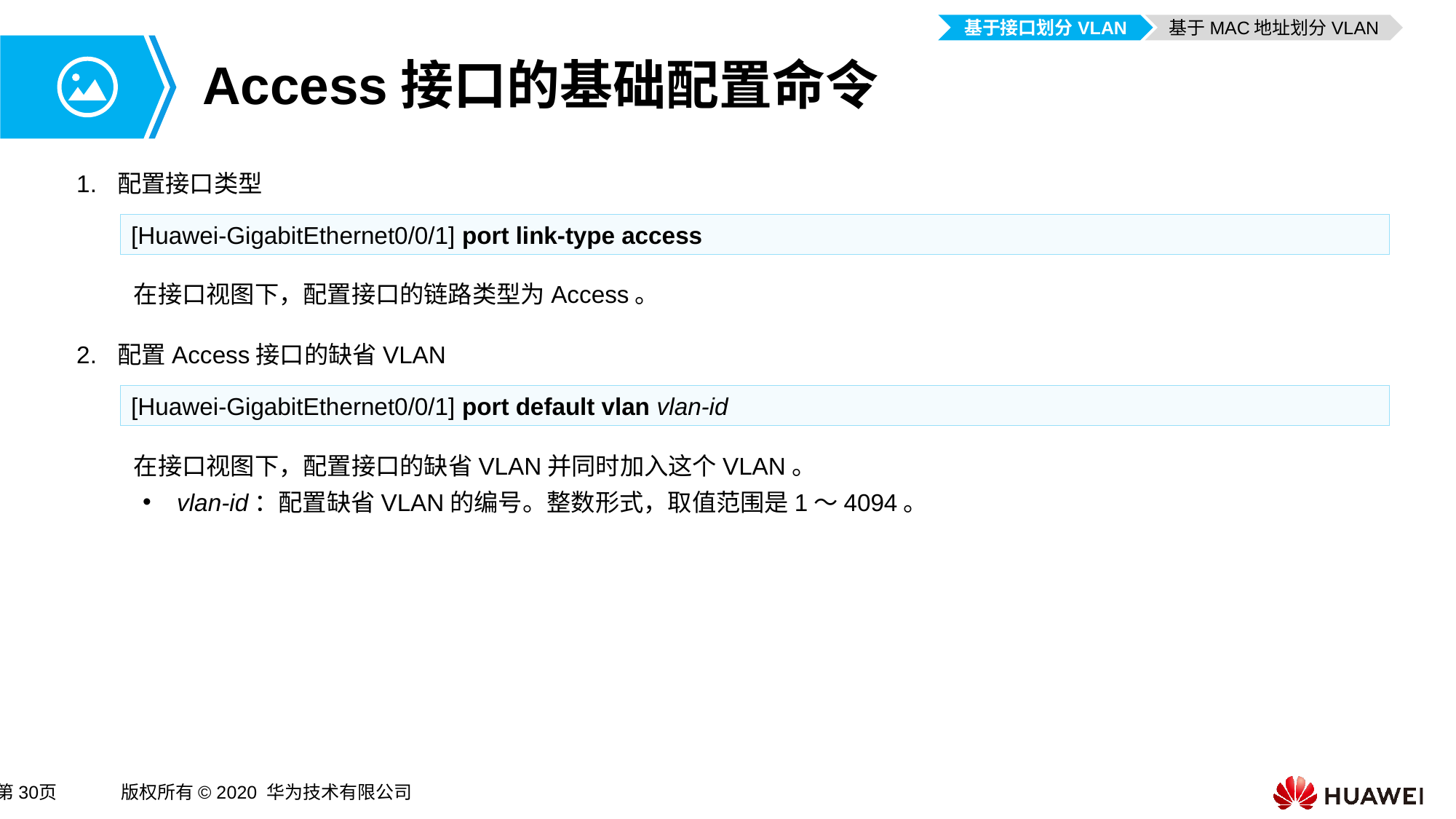

基于接口划分VLAN
基于MAC地址划分VLAN
# Access接口的基础配置命令
配置接口类型
[Huawei-GigabitEthernet0/0/1] port link-type access
在接口视图下，配置接口的链路类型为Access。
配置Access接口的缺省VLAN
[Huawei-GigabitEthernet0/0/1] port default vlan vlan-id
在接口视图下，配置接口的缺省VLAN并同时加入这个VLAN。
vlan-id：配置缺省VLAN的编号。整数形式，取值范围是1～4094。